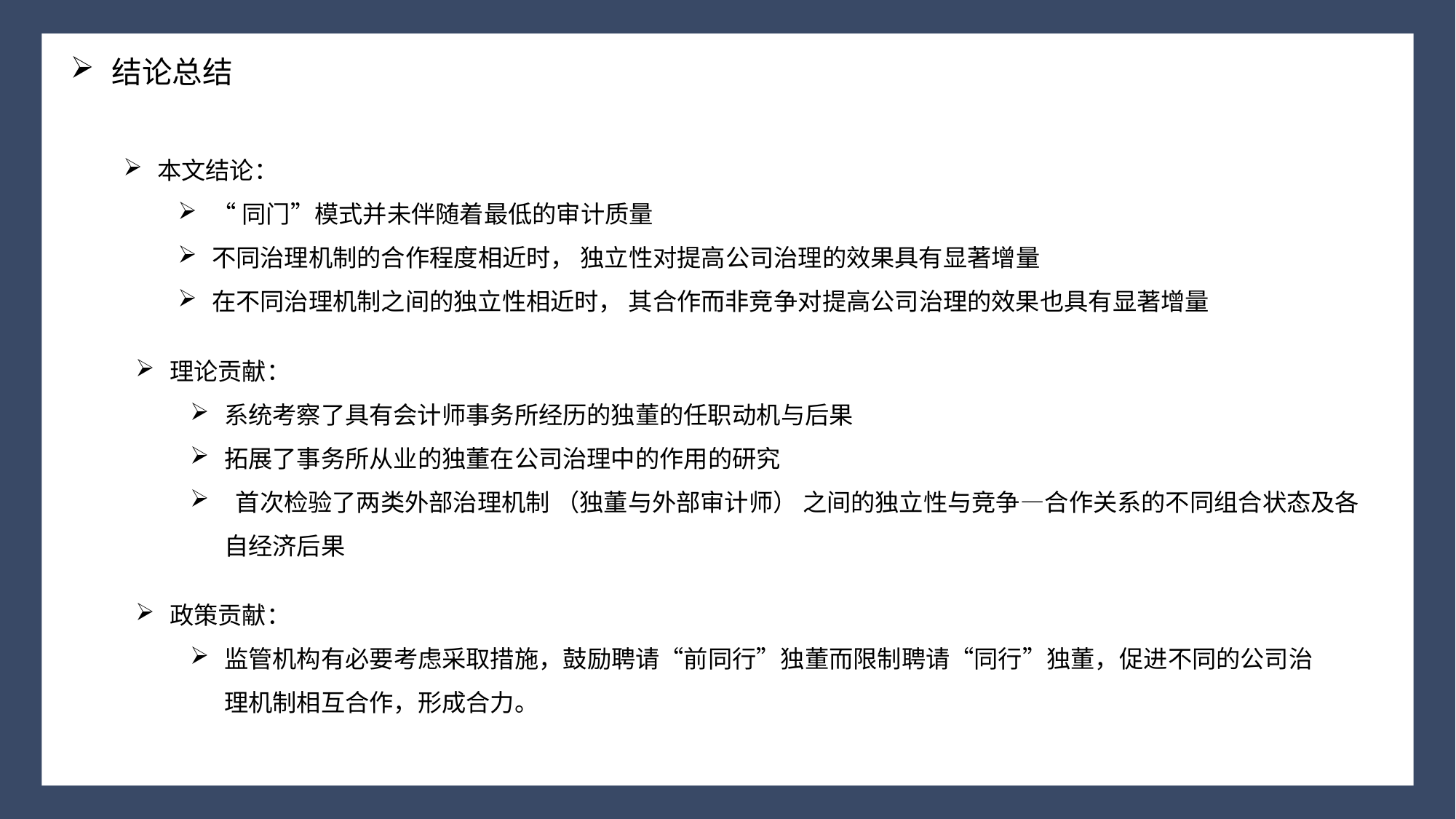

结论总结
本文结论：
“同门”模式并未伴随着最低的审计质量
不同治理机制的合作程度相近时， 独立性对提高公司治理的效果具有显著增量
在不同治理机制之间的独立性相近时， 其合作而非竞争对提高公司治理的效果也具有显著增量

理论贡献：
系统考察了具有会计师事务所经历的独董的任职动机与后果
拓展了事务所从业的独董在公司治理中的作用的研究
 首次检验了两类外部治理机制 （独董与外部审计师） 之间的独立性与竞争—合作关系的不同组合状态及各自经济后果
政策贡献：
监管机构有必要考虑采取措施，鼓励聘请“前同行”独董而限制聘请“同行”独董，促进不同的公司治理机制相互合作，形成合力。